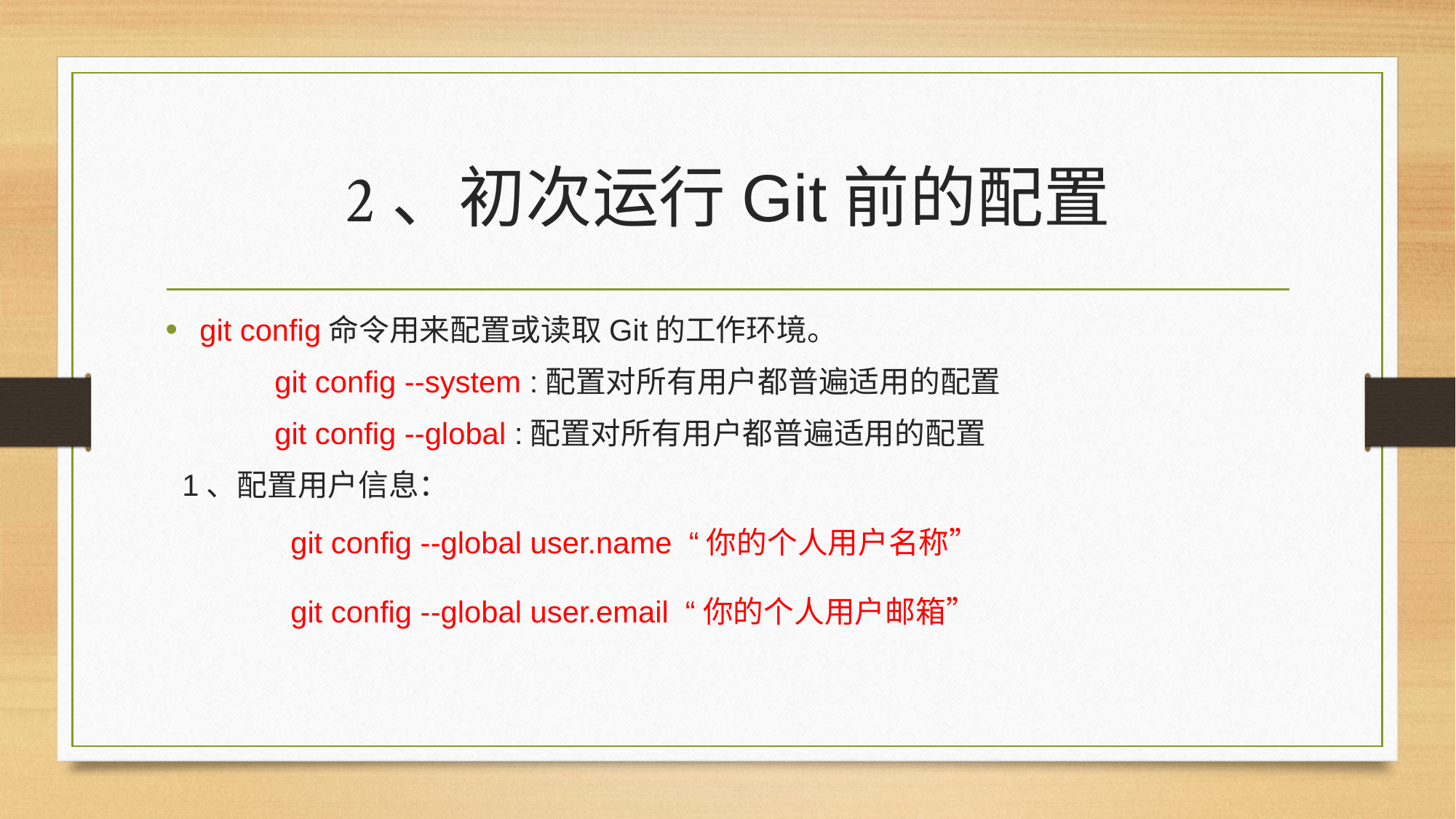

# 2、初次运行Git前的配置
git config命令用来配置或读取Git的工作环境。
	git config --system :配置对所有用户都普遍适用的配置
	git config --global :配置对所有用户都普遍适用的配置
  1、配置用户信息：

git config --global user.name  “你的个人用户名称”

git config --global user.email  “你的个人用户邮箱”